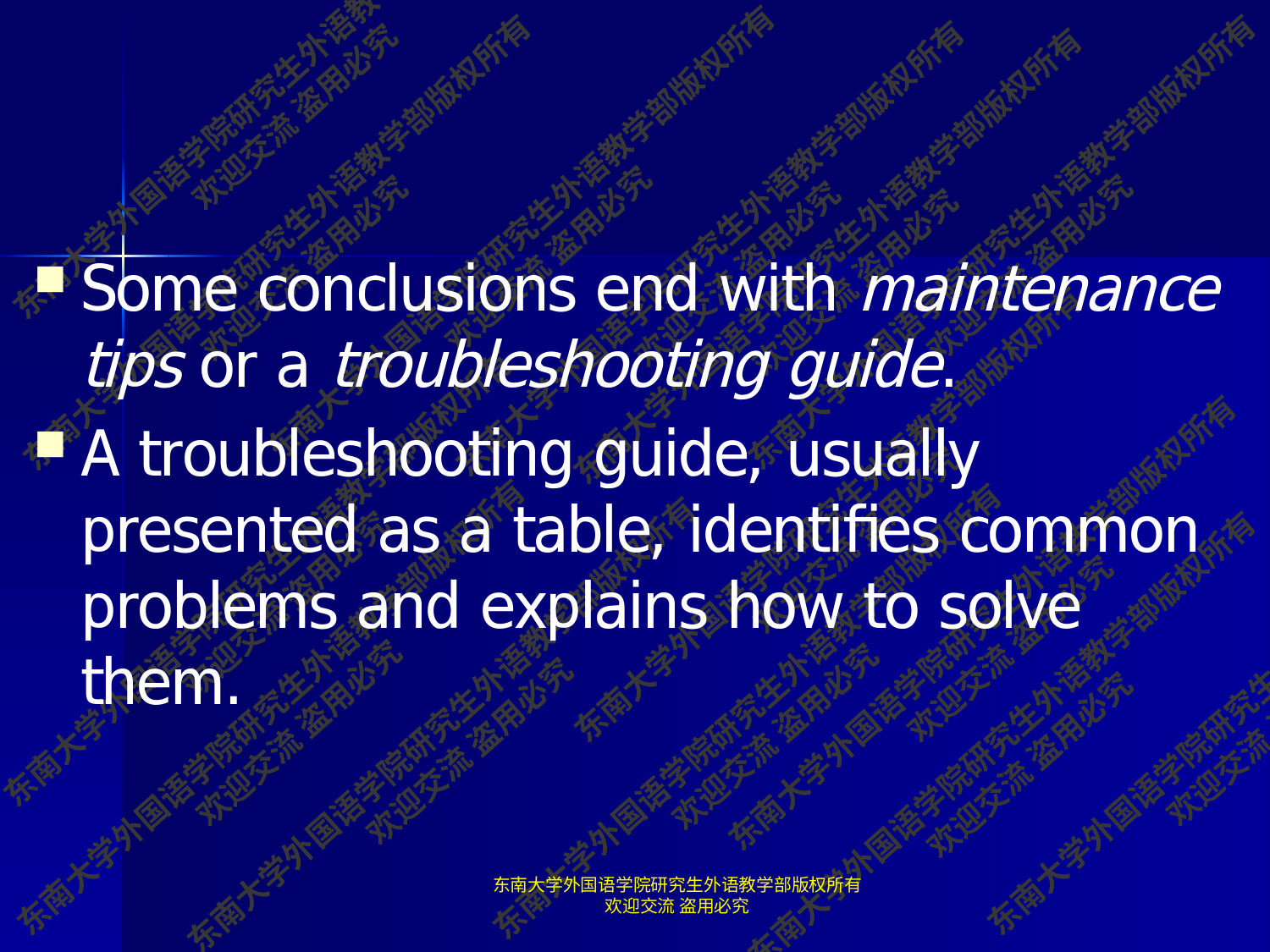

#
Some conclusions end with maintenance tips or a troubleshooting guide.
A troubleshooting guide, usually presented as a table, identifies common problems and explains how to solve them.
东南大学外国语学院研究生外语教学部版权所有 欢迎交流 盗用必究